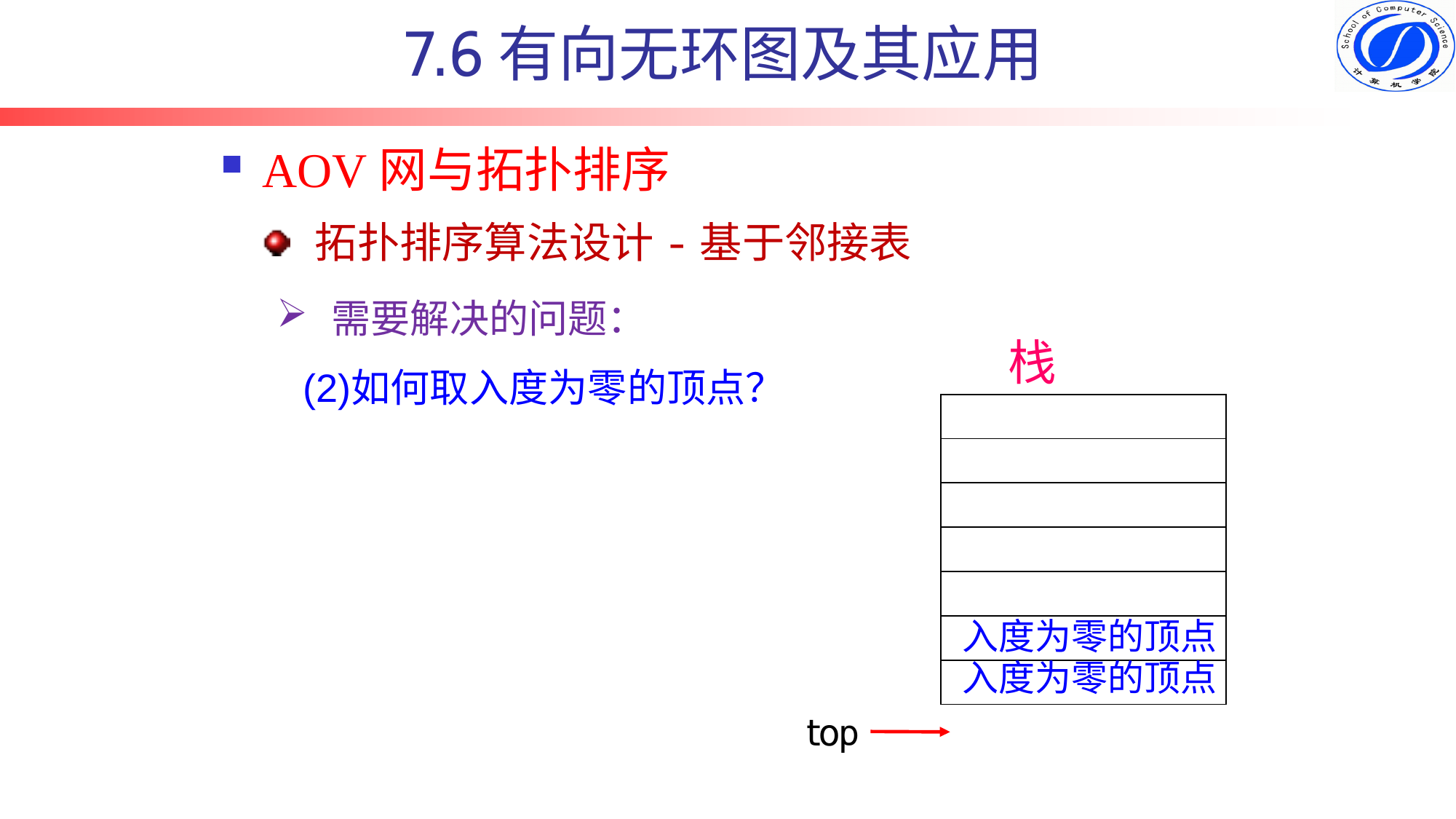

7.6有向无环图及其应用
AOV网与拓扑排序
拓扑排序算法设计-基于邻接表
需要解决的问题：
栈
如何取入度为零的顶点？

|  |
| --- |
|  |
|  |
|  |
|  |
|  |
|  |
入度为零的顶点
入度为零的顶点
top